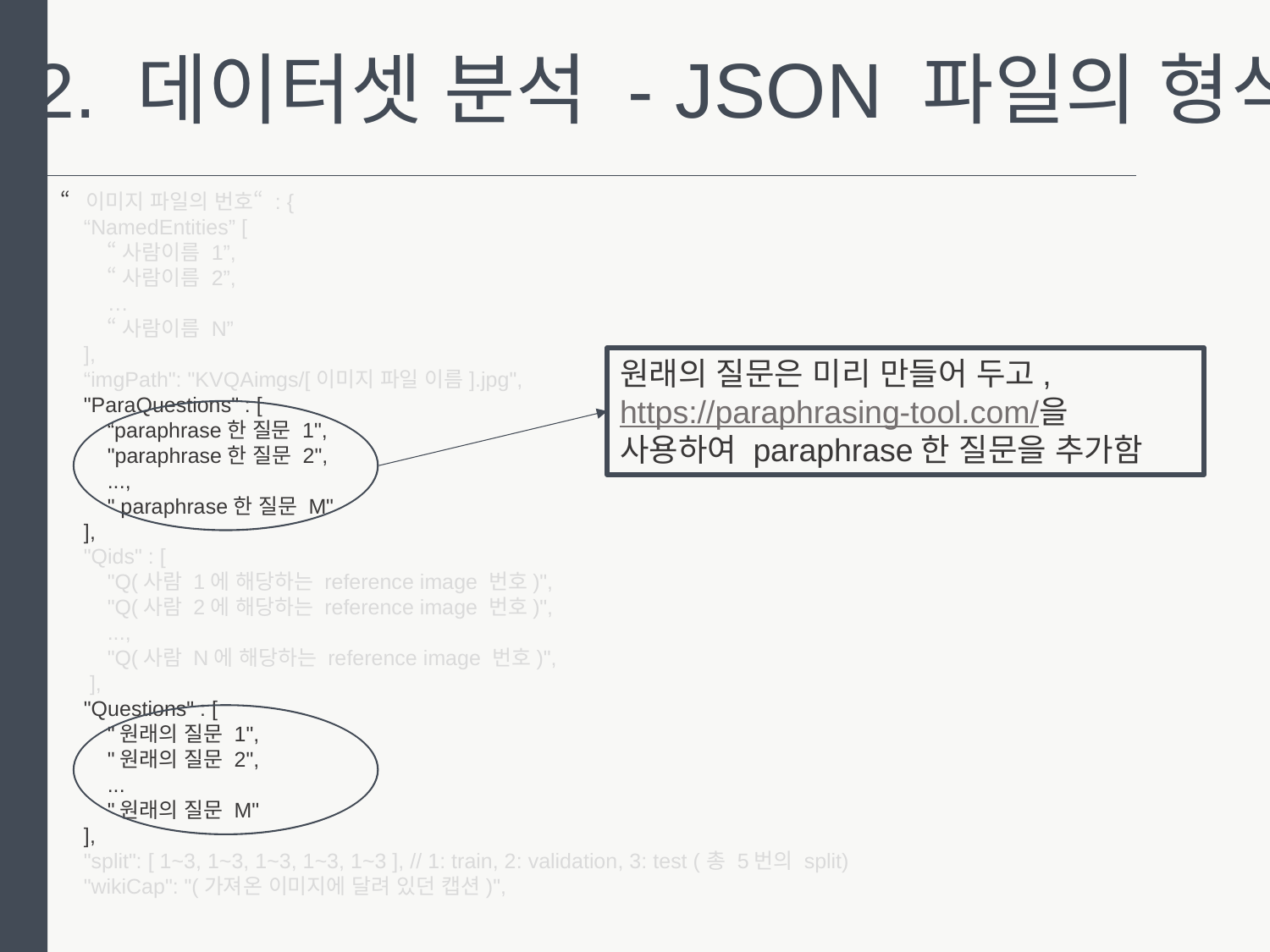

2. 데이터셋 분석 - JSON 파일의 형식
“이미지 파일의 번호“ : {
    “NamedEntities” [
        “사람이름 1”,
        “사람이름 2”,
        …
        “사람이름 N”
    ],
    “imgPath": "KVQAimgs/[이미지 파일 이름].jpg",
    "ParaQuestions" : [
        “paraphrase한 질문 1",
        "paraphrase한 질문 2",
        ...,
        " paraphrase한 질문 M"
    ],
    "Qids" : [
        "Q(사람 1에 해당하는 reference image 번호)",
        "Q(사람 2에 해당하는 reference image 번호)",
        ...,
        "Q(사람 N에 해당하는 reference image 번호)",
     ],
    "Questions" : [
        "원래의 질문 1",
        "원래의 질문 2",
        ...
        "원래의 질문 M"
    ],
    "split": [ 1~3, 1~3, 1~3, 1~3, 1~3 ], // 1: train, 2: validation, 3: test (총 5번의 split)
    "wikiCap": "(가져온 이미지에 달려 있던 캡션)",

원래의 질문은 미리 만들어 두고, https://paraphrasing-tool.com/을 사용하여 paraphrase한 질문을 추가함